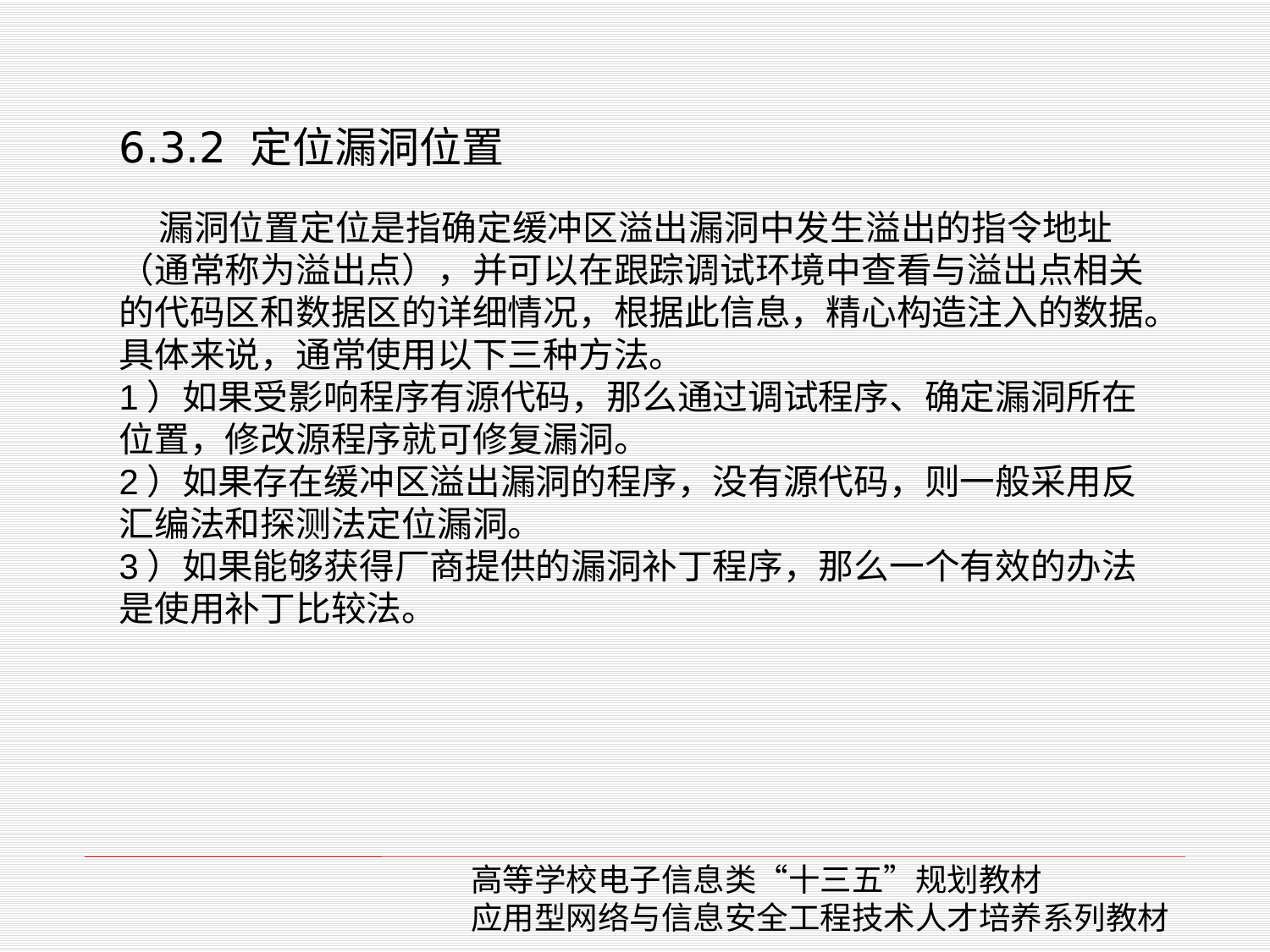

6.3.2 定位漏洞位置

    漏洞位置定位是指确定缓冲区溢出漏洞中发生溢出的指令地址（通常称为溢出点），并可以在跟踪调试环境中查看与溢出点相关的代码区和数据区的详细情况，根据此信息，精心构造注入的数据。具体来说，通常使用以下三种方法。
1）如果受影响程序有源代码，那么通过调试程序、确定漏洞所在位置，修改源程序就可修复漏洞。
2）如果存在缓冲区溢出漏洞的程序，没有源代码，则一般采用反汇编法和探测法定位漏洞。
3）如果能够获得厂商提供的漏洞补丁程序，那么一个有效的办法是使用补丁比较法。
高等学校电子信息类“十三五”规划教材
应用型网络与信息安全工程技术人才培养系列教材